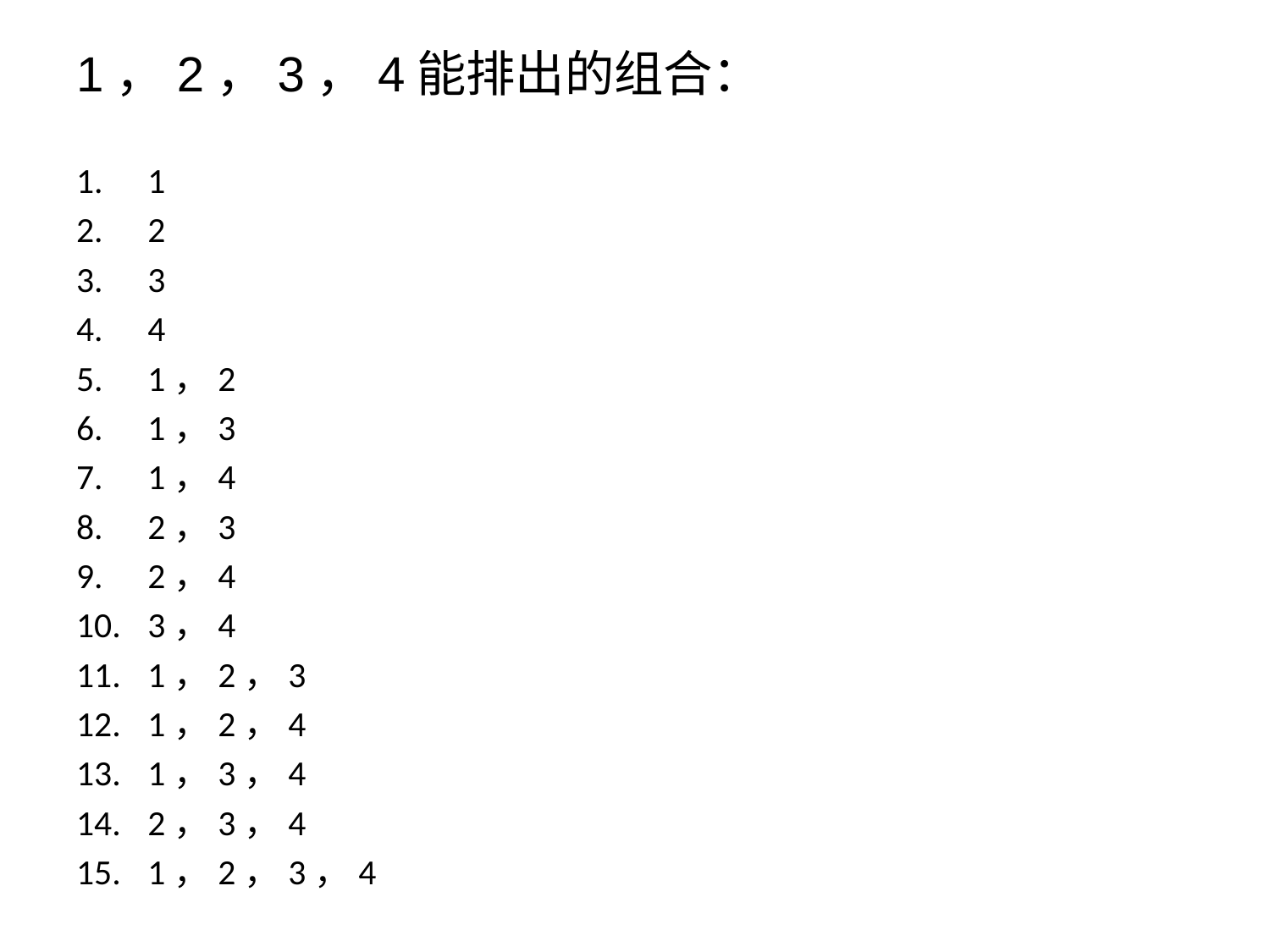

1，2，3，4能排出的组合：

1
2
3
4
1，2
1，3
1，4
2，3
2，4
3，4
1，2，3
1，2，4
1，3，4
2，3，4
1，2，3，4